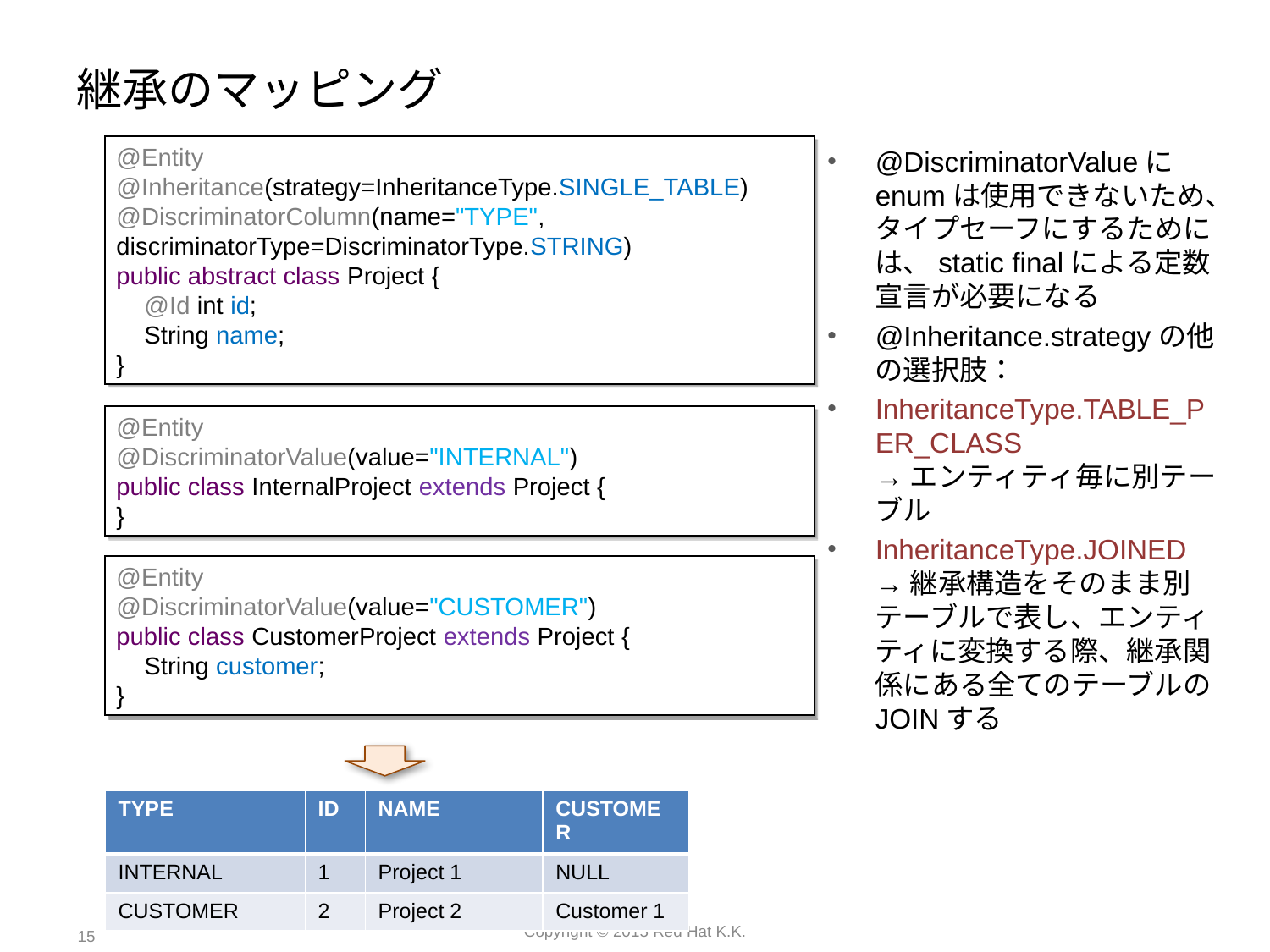

# 継承のマッピング
@Entity
@Inheritance(strategy=InheritanceType.SINGLE_TABLE)
@DiscriminatorColumn(name="TYPE", discriminatorType=DiscriminatorType.STRING)
public abstract class Project {
    @Id int id;
    String name;
}
@DiscriminatorValueにenumは使用できないため、タイプセーフにするためには、static finalによる定数宣言が必要になる
@Inheritance.strategyの他の選択肢：
InheritanceType.TABLE_PER_CLASS
→エンティティ毎に別テーブル
InheritanceType.JOINED
→継承構造をそのまま別テーブルで表し、エンティティに変換する際、継承関係にある全てのテーブルのJOINする

@Entity
@DiscriminatorValue(value="INTERNAL")
public class InternalProject extends Project {
}
@Entity
@DiscriminatorValue(value="CUSTOMER")
public class CustomerProject extends Project {
    String customer;
}

| TYPE | ID | NAME | CUSTOMER |
| --- | --- | --- | --- |
| INTERNAL | 1 | Project 1 | NULL |
| CUSTOMER | 2 | Project 2 | Customer 1 |
15
Copyright © 2015 Red Hat K.K.